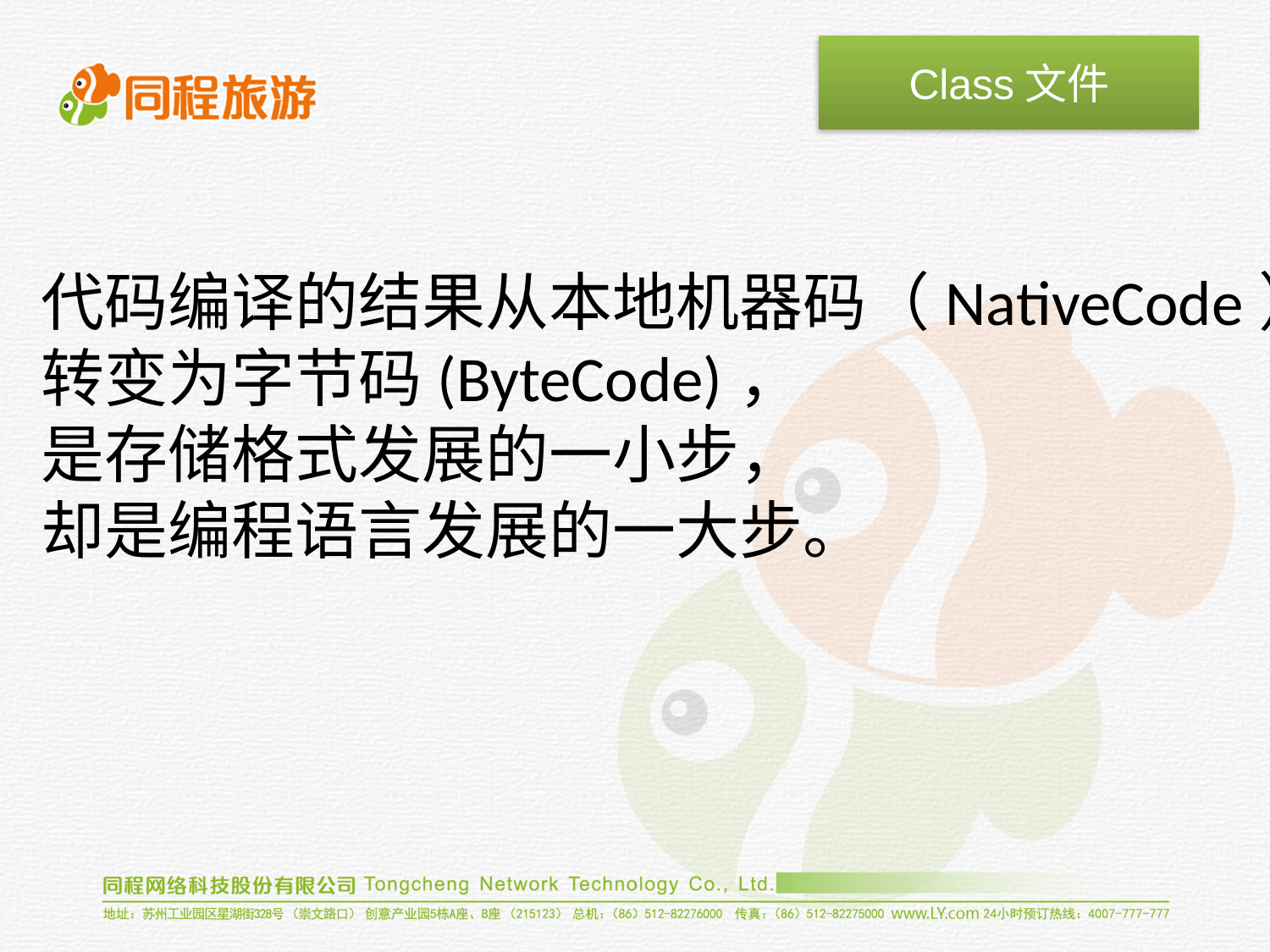

Class文件
代码编译的结果从本地机器码（NativeCode）
转变为字节码(ByteCode)，
是存储格式发展的一小步，
却是编程语言发展的一大步。